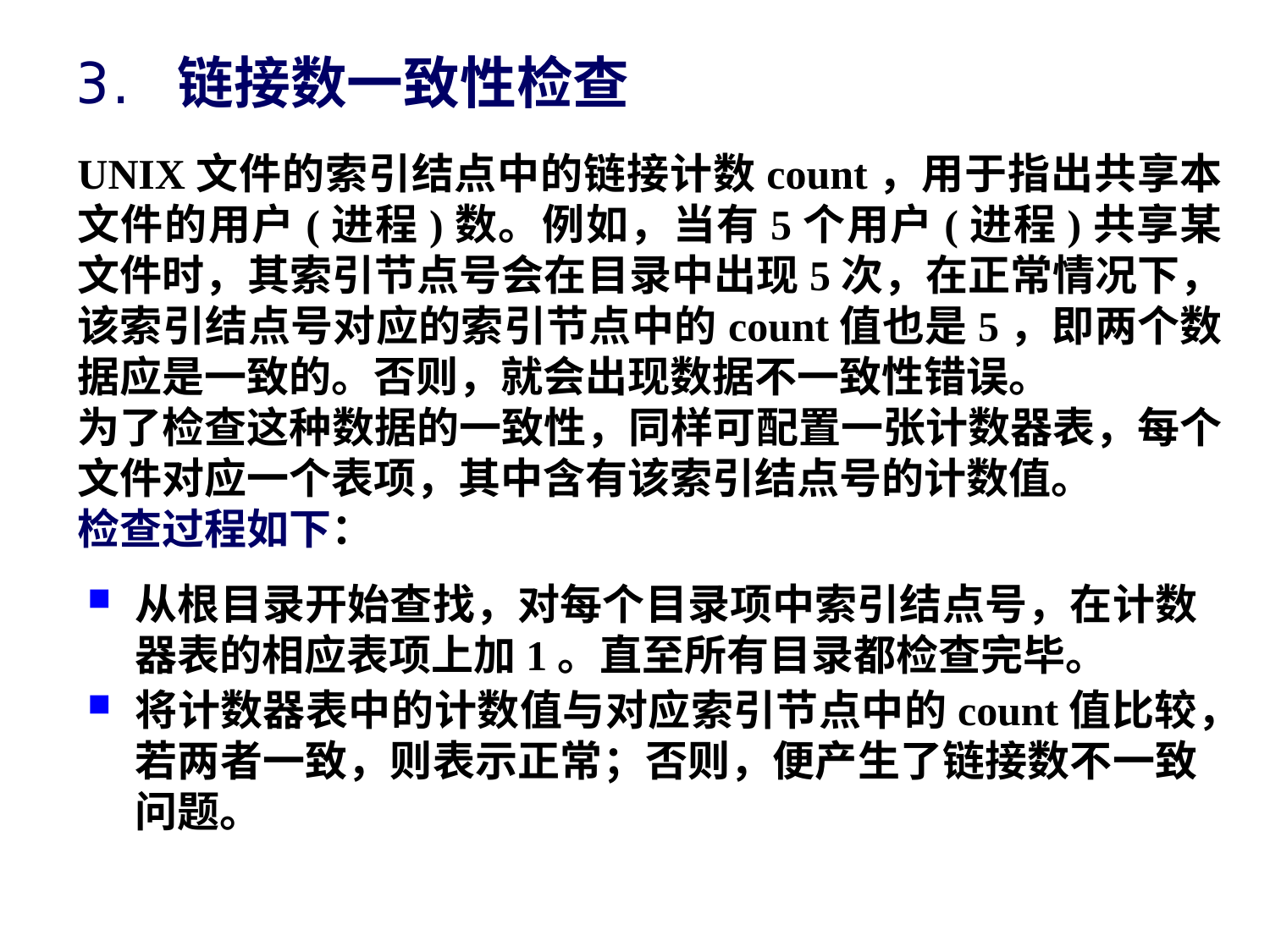

3.  链接数一致性检查
UNIX文件的索引结点中的链接计数count，用于指出共享本文件的用户(进程)数。例如，当有5个用户(进程)共享某文件时，其索引节点号会在目录中出现5次，在正常情况下，该索引结点号对应的索引节点中的count值也是5，即两个数据应是一致的。否则，就会出现数据不一致性错误。
为了检查这种数据的一致性，同样可配置一张计数器表，每个文件对应一个表项，其中含有该索引结点号的计数值。
检查过程如下：
从根目录开始查找，对每个目录项中索引结点号，在计数器表的相应表项上加1。直至所有目录都检查完毕。
将计数器表中的计数值与对应索引节点中的count值比较，若两者一致，则表示正常；否则，便产生了链接数不一致问题。
88